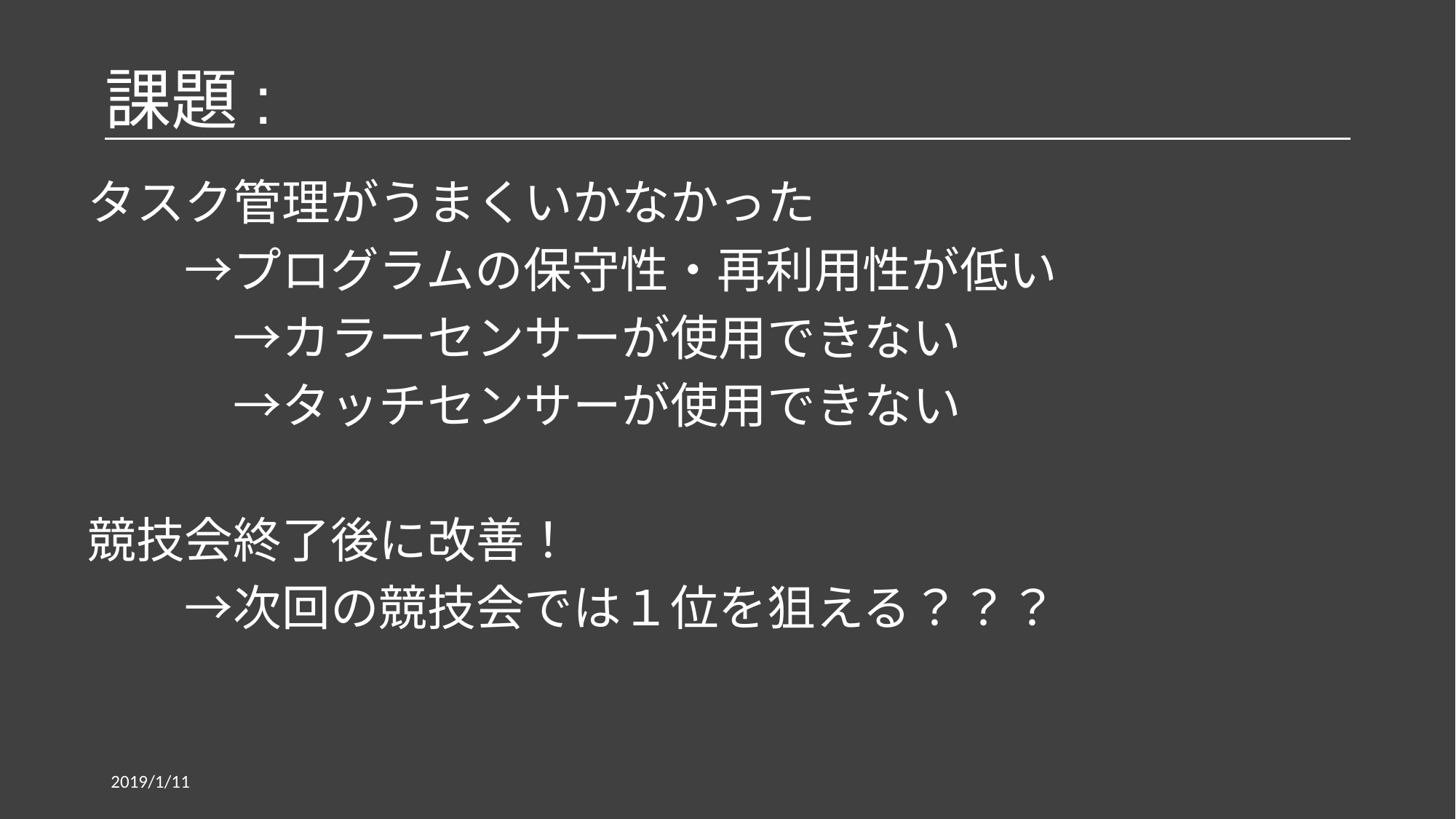

# 課題:
タスク管理がうまくいかなかった
　　→プログラムの保守性・再利用性が低い
　　　→カラーセンサーが使用できない
　　　→タッチセンサーが使用できない

競技会終了後に改善！
　　→次回の競技会では１位を狙える？？？
2019/1/11